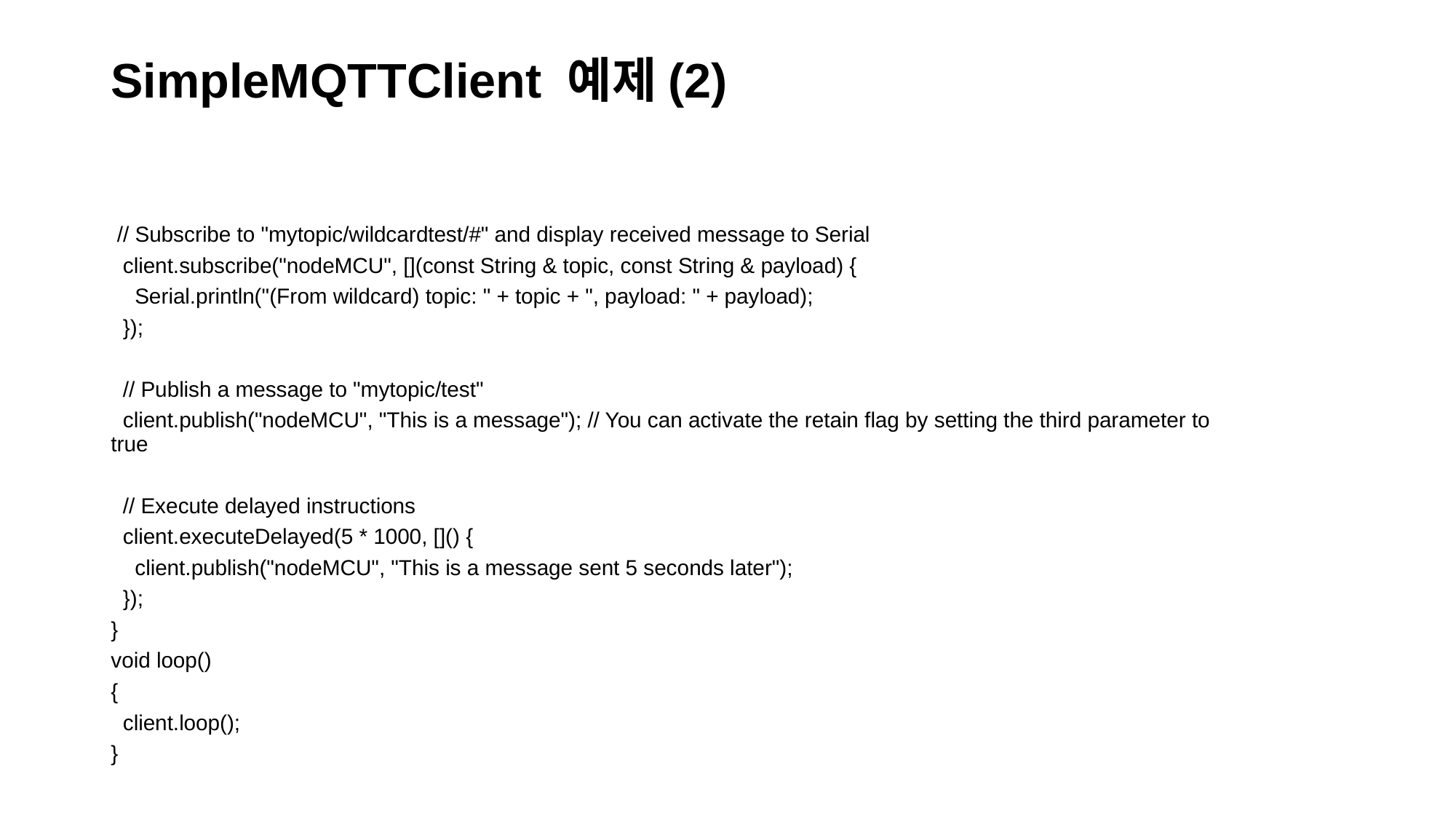

# SimpleMQTTClient 예제(2)
 // Subscribe to "mytopic/wildcardtest/#" and display received message to Serial
  client.subscribe("nodeMCU", [](const String & topic, const String & payload) {
    Serial.println("(From wildcard) topic: " + topic + ", payload: " + payload);
  });

  // Publish a message to "mytopic/test"
  client.publish("nodeMCU", "This is a message"); // You can activate the retain flag by setting the third parameter to true

  // Execute delayed instructions
  client.executeDelayed(5 * 1000, []() {
    client.publish("nodeMCU", "This is a message sent 5 seconds later");
  });
}
void loop()
{
  client.loop();
}